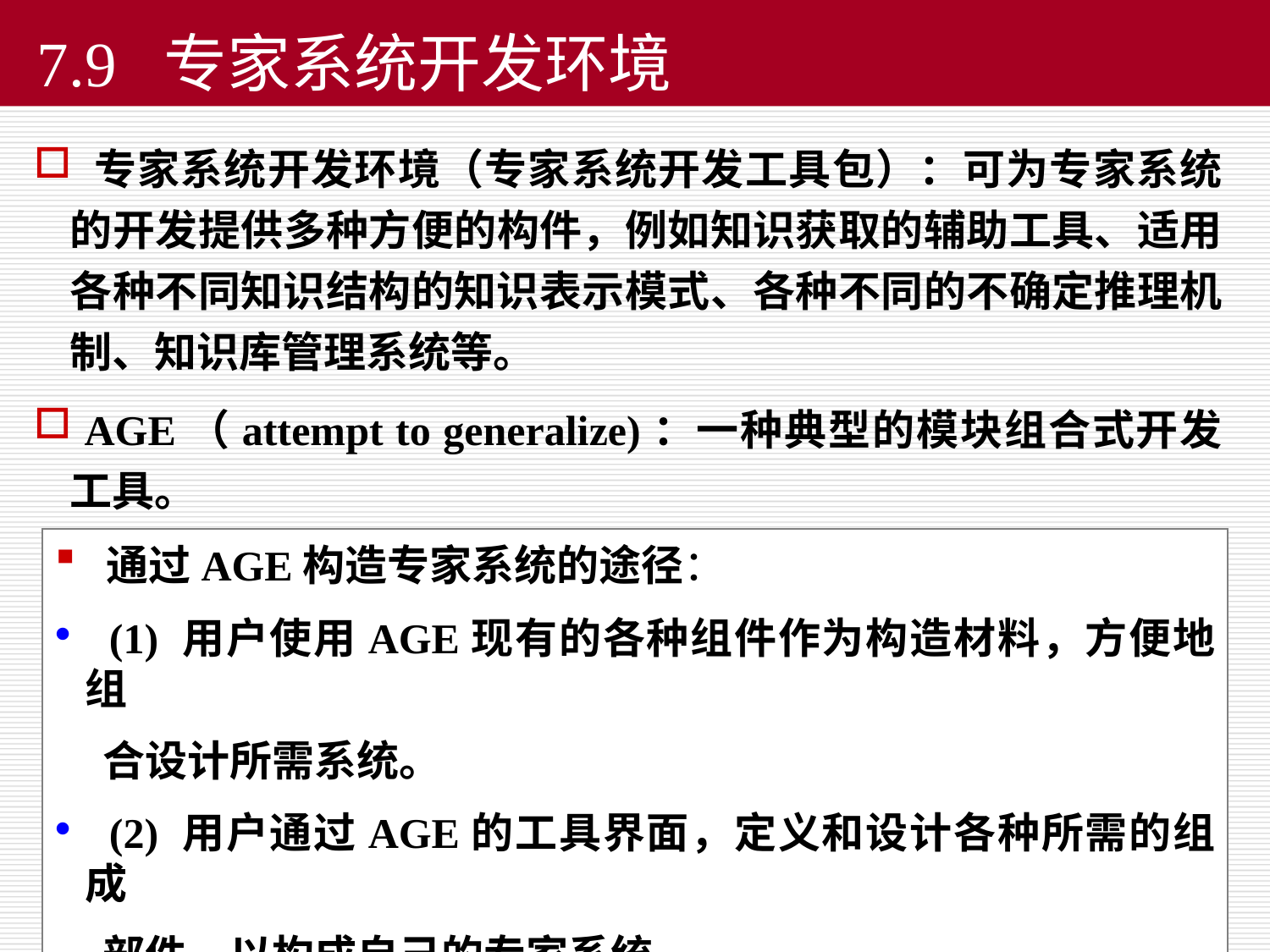

# 7.9  专家系统开发环境
 专家系统开发环境（专家系统开发工具包）：可为专家系统的开发提供多种方便的构件，例如知识获取的辅助工具、适用各种不同知识结构的知识表示模式、各种不同的不确定推理机制、知识库管理系统等。
 AGE（attempt to generalize)：一种典型的模块组合式开发工具。
 通过AGE构造专家系统的途径：
  (1) 用户使用AGE现有的各种组件作为构造材料，方便地组
    合设计所需系统。
  (2) 用户通过AGE的工具界面，定义和设计各种所需的组成
    部件，以构成自己的专家系统。
78